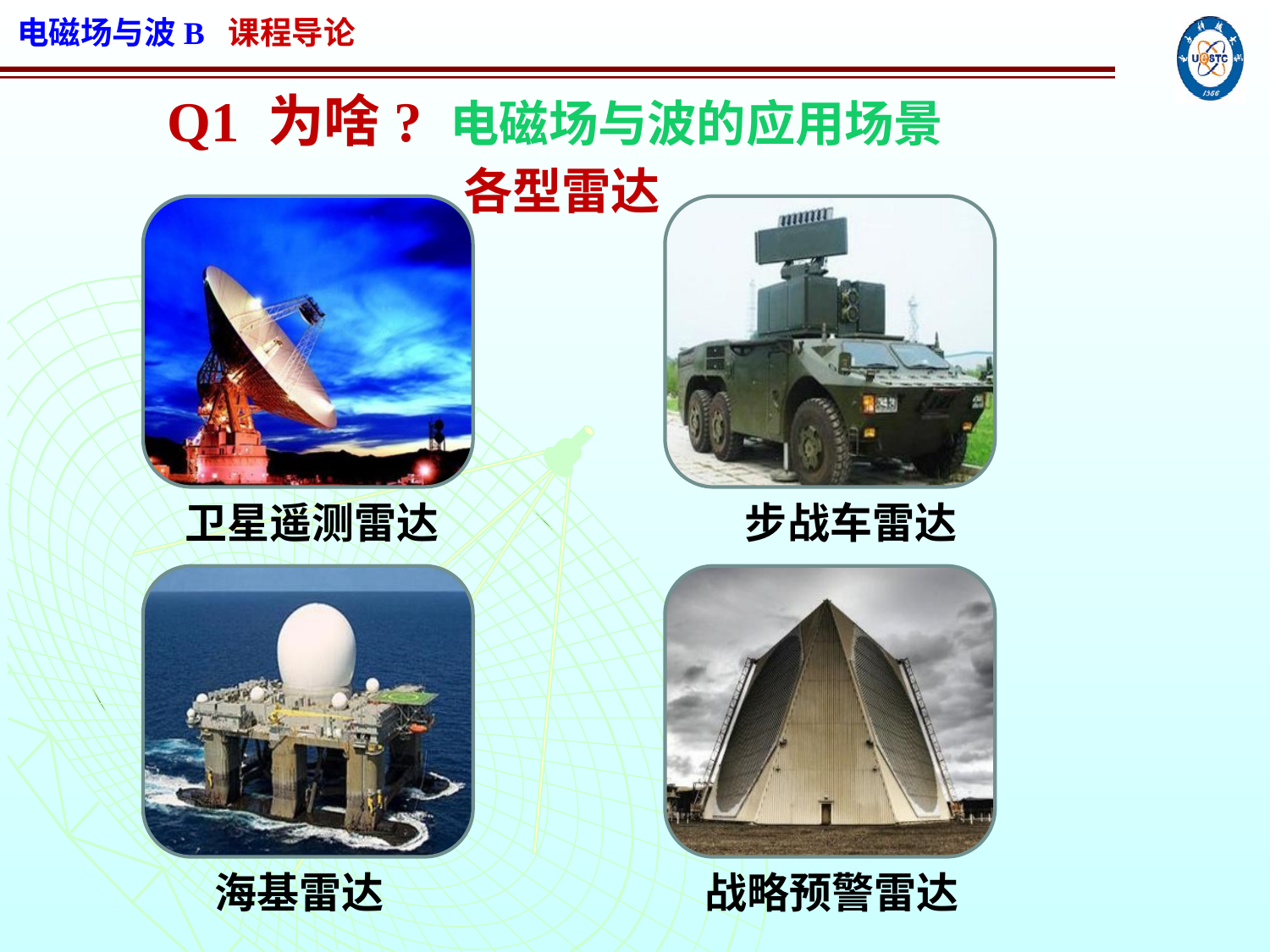

Q1 为啥? 电磁场与波的应用场景
各型雷达

卫星遥测雷达
步战车雷达

海基雷达
战略预警雷达